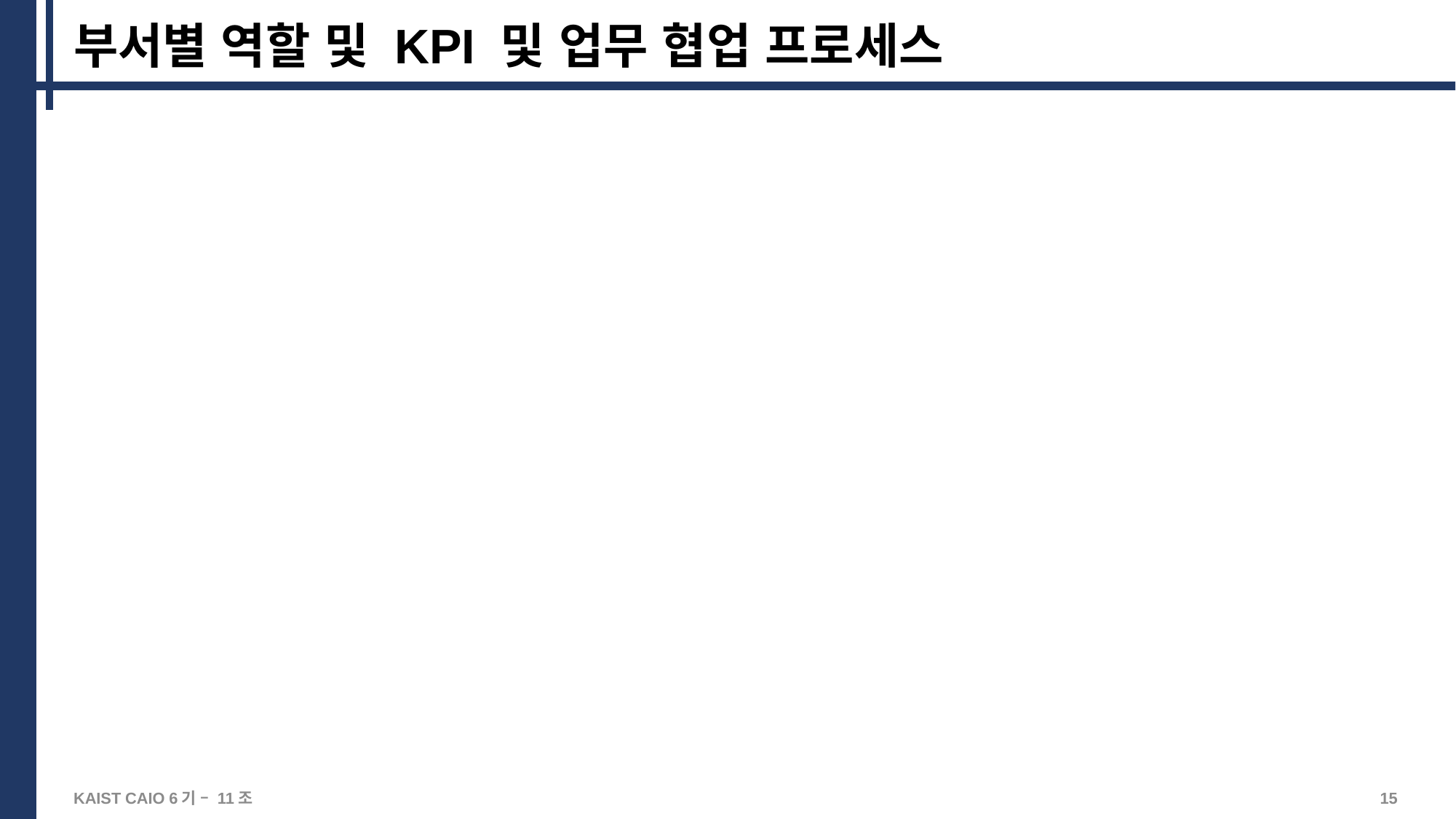

# 부서별 역할 및 KPI 및 업무 협업 프로세스

15
KAIST CAIO 6기 – 11조